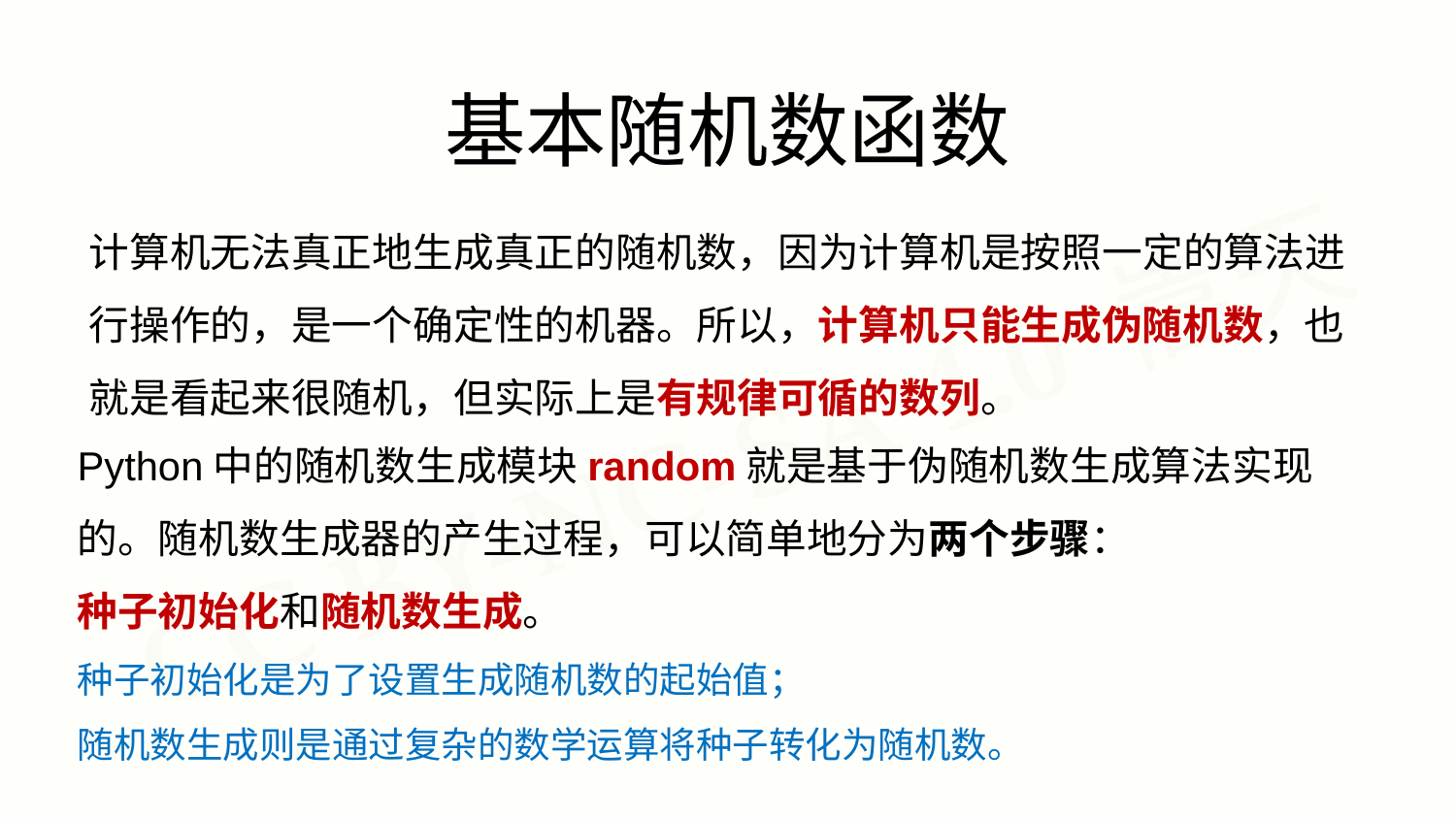

基本随机数函数
计算机无法真正地生成真正的随机数，因为计算机是按照一定的算法进行操作的，是一个确定性的机器。所以，计算机只能生成伪随机数，也就是看起来很随机，但实际上是有规律可循的数列。
Python中的随机数生成模块random就是基于伪随机数生成算法实现的。随机数生成器的产生过程，可以简单地分为两个步骤：
种子初始化和随机数生成。
种子初始化是为了设置生成随机数的起始值；
随机数生成则是通过复杂的数学运算将种子转化为随机数。